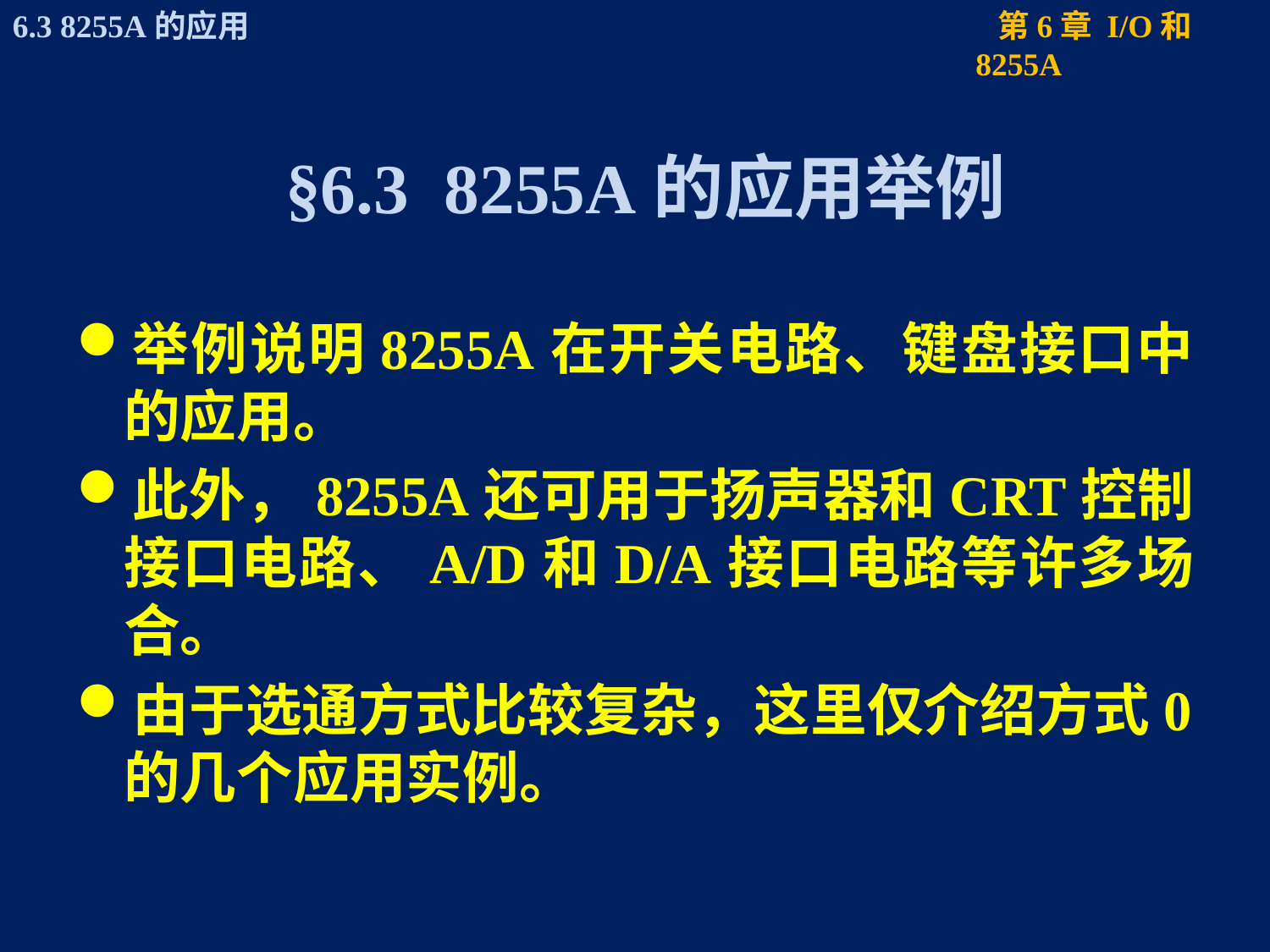

# §6.3  8255A的应用举例
举例说明8255A在开关电路、键盘接口中的应用。
此外，8255A还可用于扬声器和CRT控制接口电路、A/D和D/A接口电路等许多场合。
由于选通方式比较复杂，这里仅介绍方式0的几个应用实例。